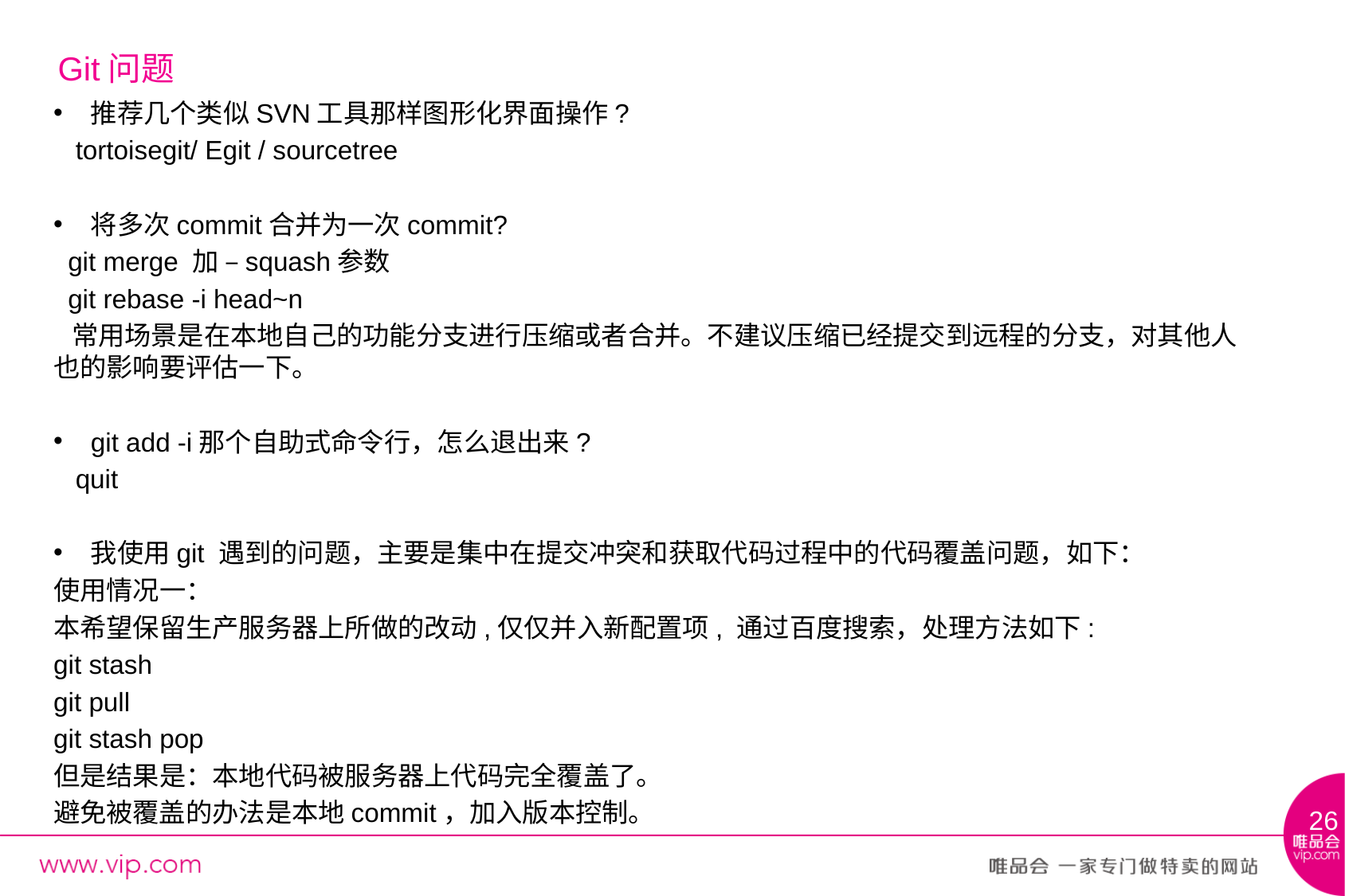

# Git问题
推荐几个类似SVN工具那样图形化界面操作?
   tortoisegit/ Egit / sourcetree

将多次commit合并为一次commit?
  git merge 加 –squash参数
  git rebase -i head~n
  常用场景是在本地自己的功能分支进行压缩或者合并。不建议压缩已经提交到远程的分支，对其他人也的影响要评估一下。

git add -i那个自助式命令行，怎么退出来?
   quit

我使用git 遇到的问题，主要是集中在提交冲突和获取代码过程中的代码覆盖问题，如下：
使用情况一：
本希望保留生产服务器上所做的改动,仅仅并入新配置项, 通过百度搜索，处理方法如下:
git stash
git pull
git stash pop
但是结果是：本地代码被服务器上代码完全覆盖了。
避免被覆盖的办法是本地commit，加入版本控制。